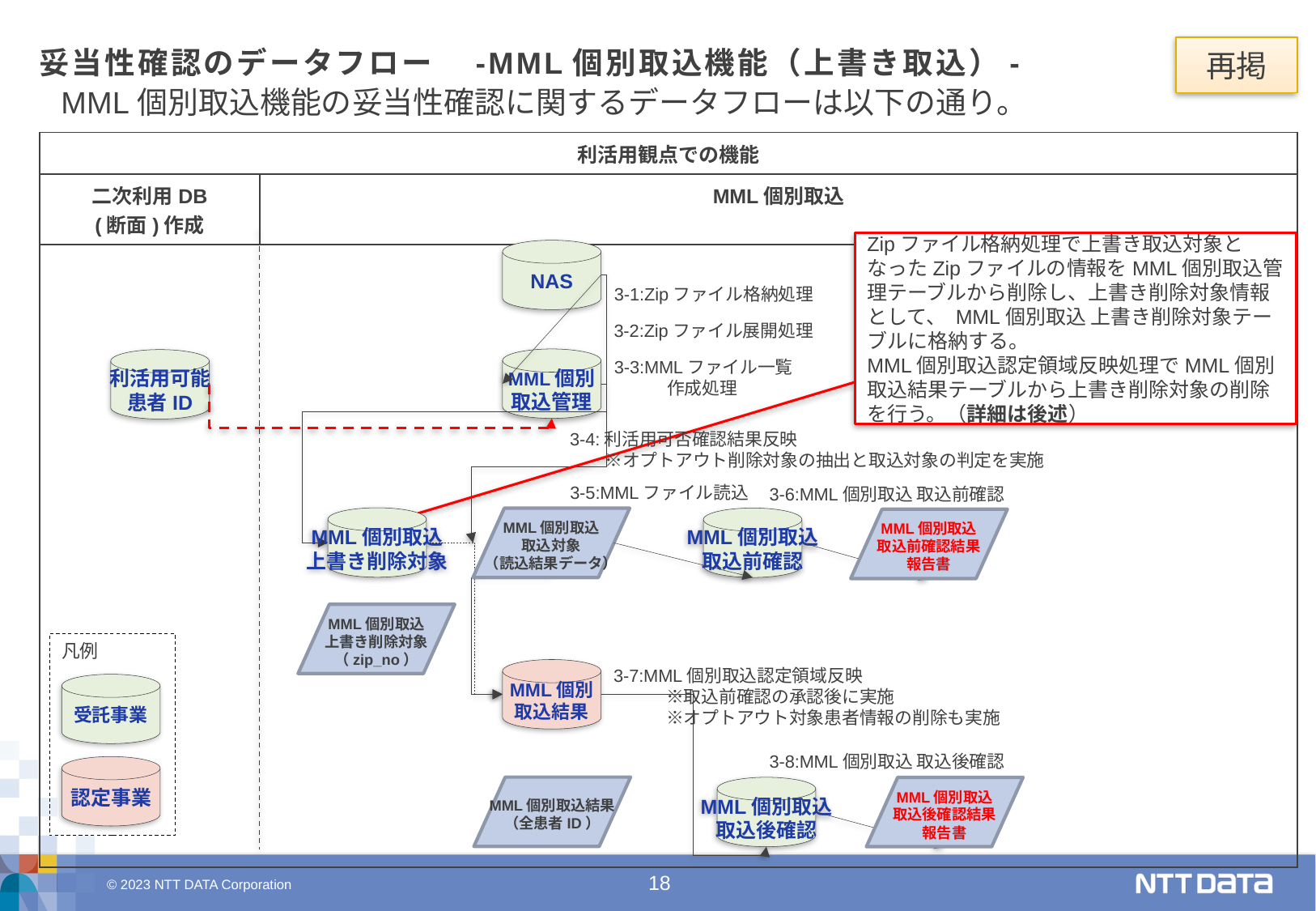

再掲
# 妥当性確認のデータフロー　-MML個別取込機能（上書き取込）-
MML個別取込機能の妥当性確認に関するデータフローは以下の通り。
| 利活用観点での機能 |  |
| --- | --- |
| 二次利用DB (断面)作成 | MML個別取込 |
|  |  |
Zipファイル格納処理で上書き取込対象となったZipファイルの情報をMML個別取込管理テーブルから削除し、上書き削除対象情報として、 MML個別取込 上書き削除対象テーブルに格納する。
MML個別取込認定領域反映処理でMML個別取込結果テーブルから上書き削除対象の削除を行う。（詳細は後述）
NAS
3-1:Zipファイル格納処理
3-2:Zipファイル展開処理
MML個別取込管理
利活用可能
患者ID
3-3:MMLファイル一覧
　　　作成処理
3-4:利活用可否確認結果反映
　　※オプトアウト削除対象の抽出と取込対象の判定を実施
3-5:MMLファイル読込
3-6:MML個別取込 取込前確認
MML個別取込
上書き削除対象
MML個別取込
取込前確認
MML個別取込
取込対象
（読込結果データ）
MML個別取込
取込前確認結果
報告書
MML個別取込
上書き削除対象
（zip_no）
凡例
受託事業
認定事業
3-7:MML個別取込認定領域反映
　　　※取込前確認の承認後に実施
　　　※オプトアウト対象患者情報の削除も実施
MML個別取込結果
3-8:MML個別取込 取込後確認
MML個別取込結果
（全患者ID）
MML個別取込
取込後確認
MML個別取込
取込後確認結果
報告書